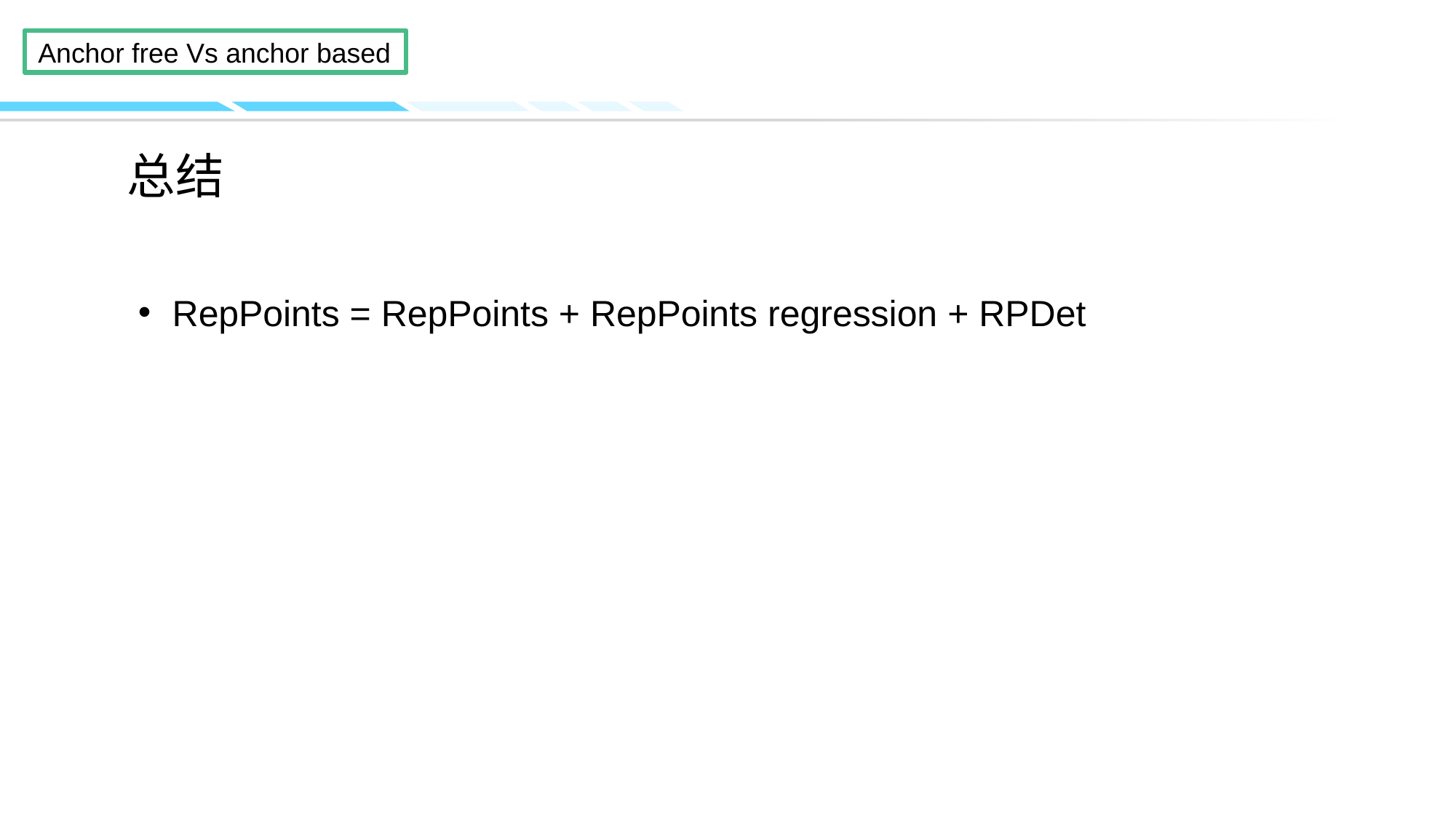

# 总结
RepPoints = RepPoints + RepPoints regression + RPDet